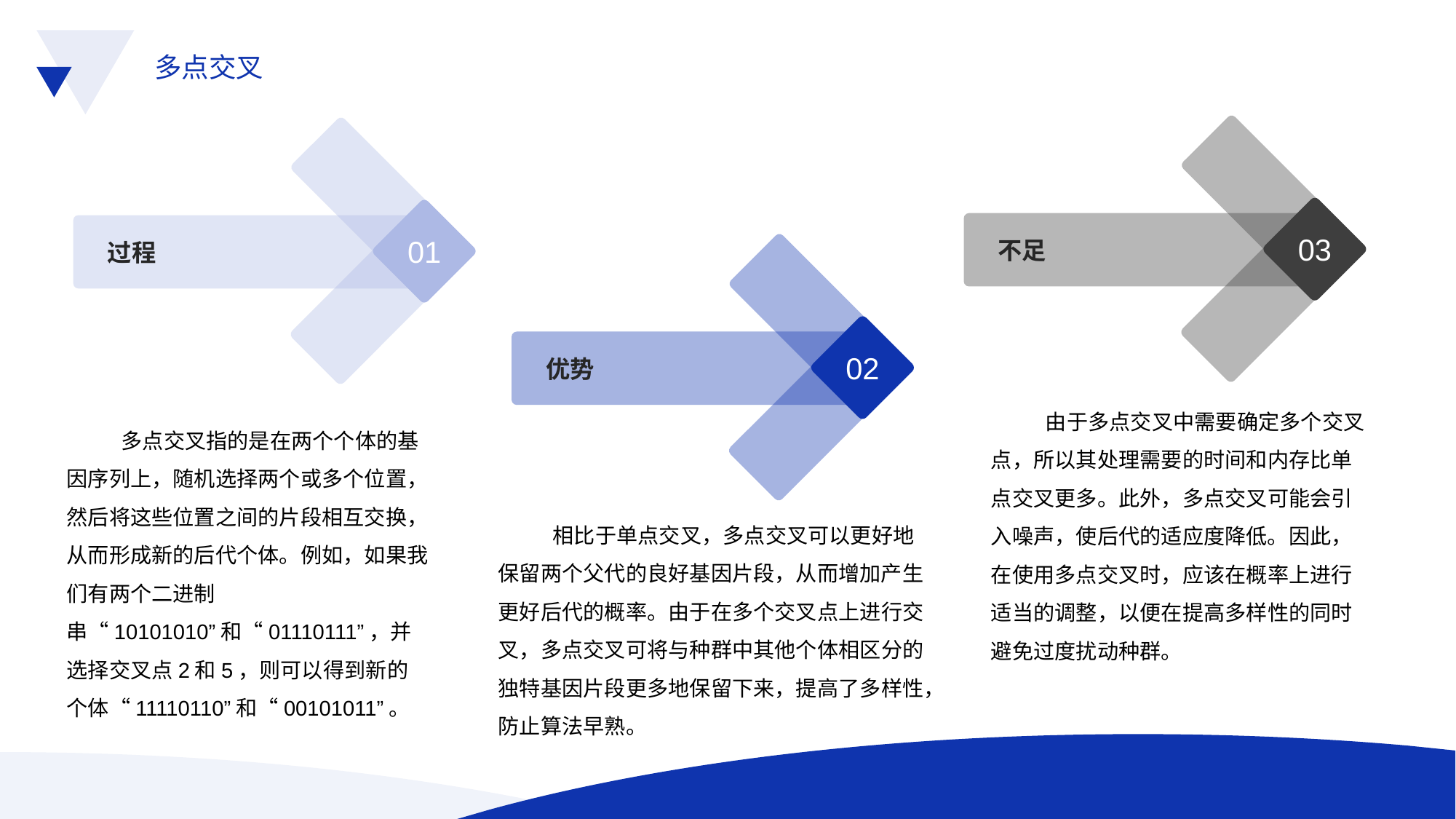

多点交叉

03
不足

01
过程

02
优势

由于多点交叉中需要确定多个交叉点，所以其处理需要的时间和内存比单点交叉更多。此外，多点交叉可能会引入噪声，使后代的适应度降低。因此，在使用多点交叉时，应该在概率上进行适当的调整，以便在提高多样性的同时避免过度扰动种群。
多点交叉指的是在两个个体的基因序列上，随机选择两个或多个位置，然后将这些位置之间的片段相互交换，从而形成新的后代个体。例如，如果我们有两个二进制串“10101010”和“01110111”，并选择交叉点2和5，则可以得到新的个体“11110110”和“00101011”。
相比于单点交叉，多点交叉可以更好地保留两个父代的良好基因片段，从而增加产生更好后代的概率。由于在多个交叉点上进行交叉，多点交叉可将与种群中其他个体相区分的独特基因片段更多地保留下来，提高了多样性，防止算法早熟。